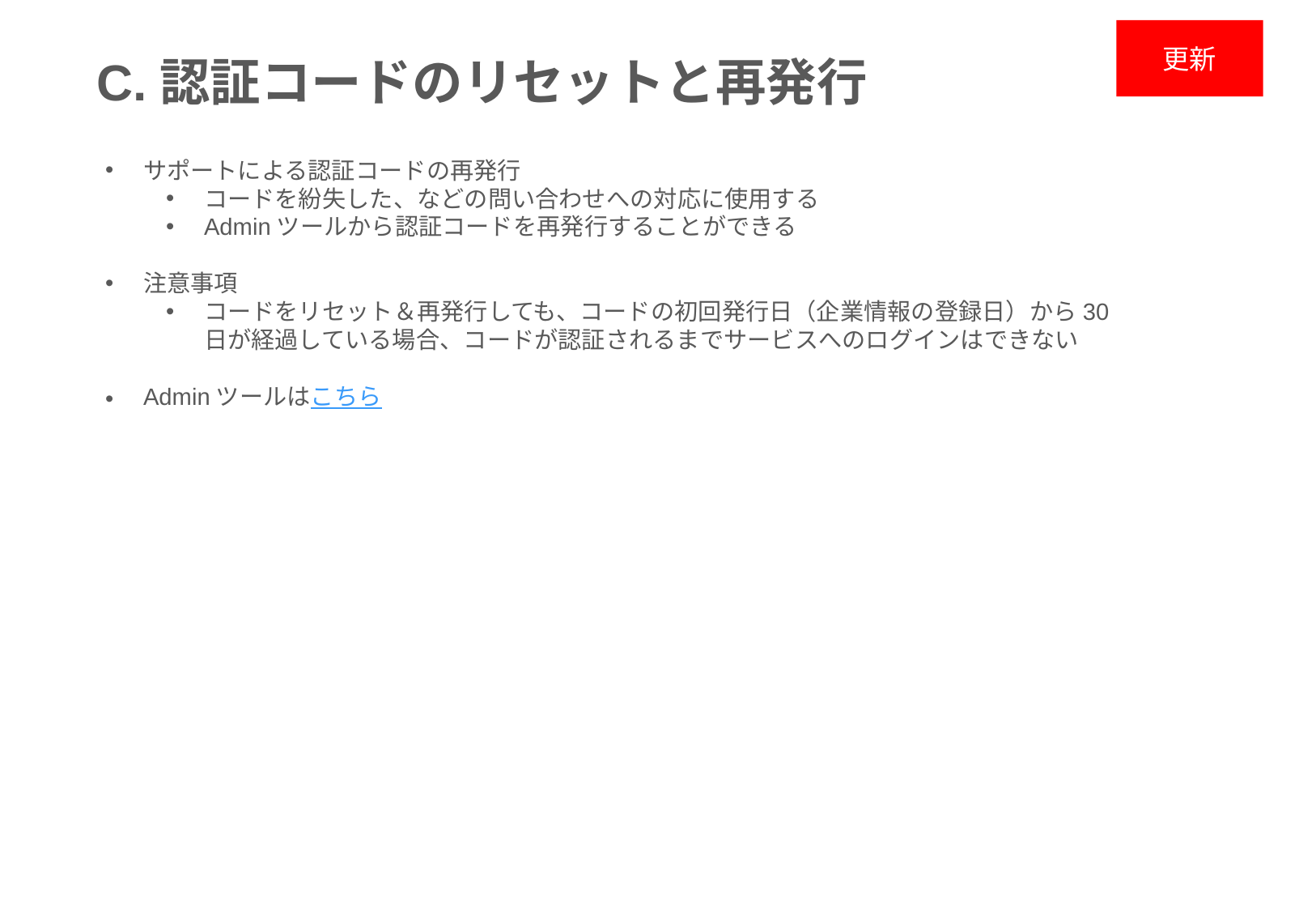

更新
C.認証コードのリセットと再発行
サポートによる認証コードの再発行
コードを紛失した、などの問い合わせへの対応に使用する
Adminツールから認証コードを再発行することができる

注意事項
コードをリセット＆再発行しても、コードの初回発行日（企業情報の登録日）から30日が経過している場合、コードが認証されるまでサービスへのログインはできない

Adminツールはこちら